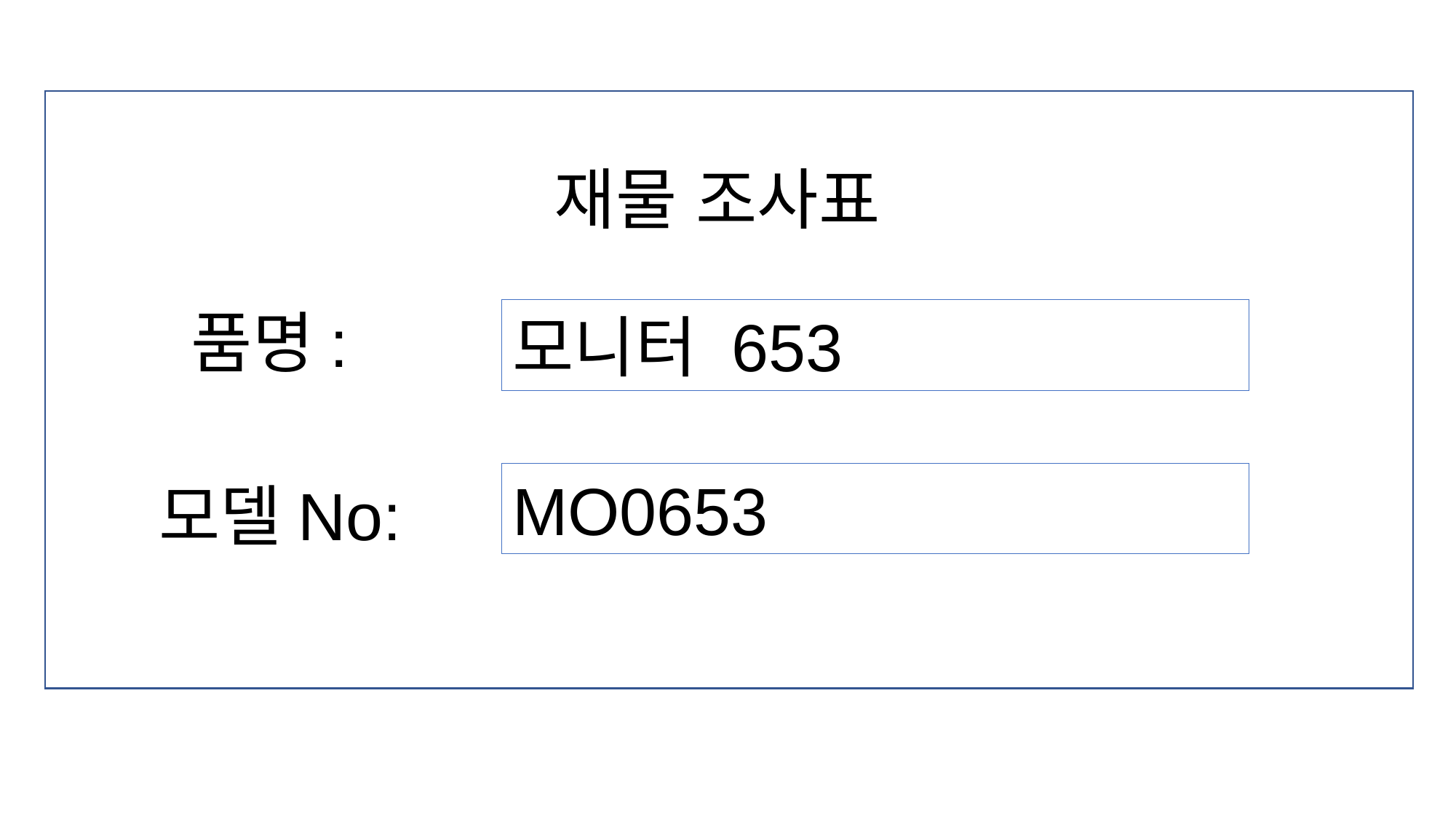

재물 조사표
품명:
모니터 653
MO0653
모델No: